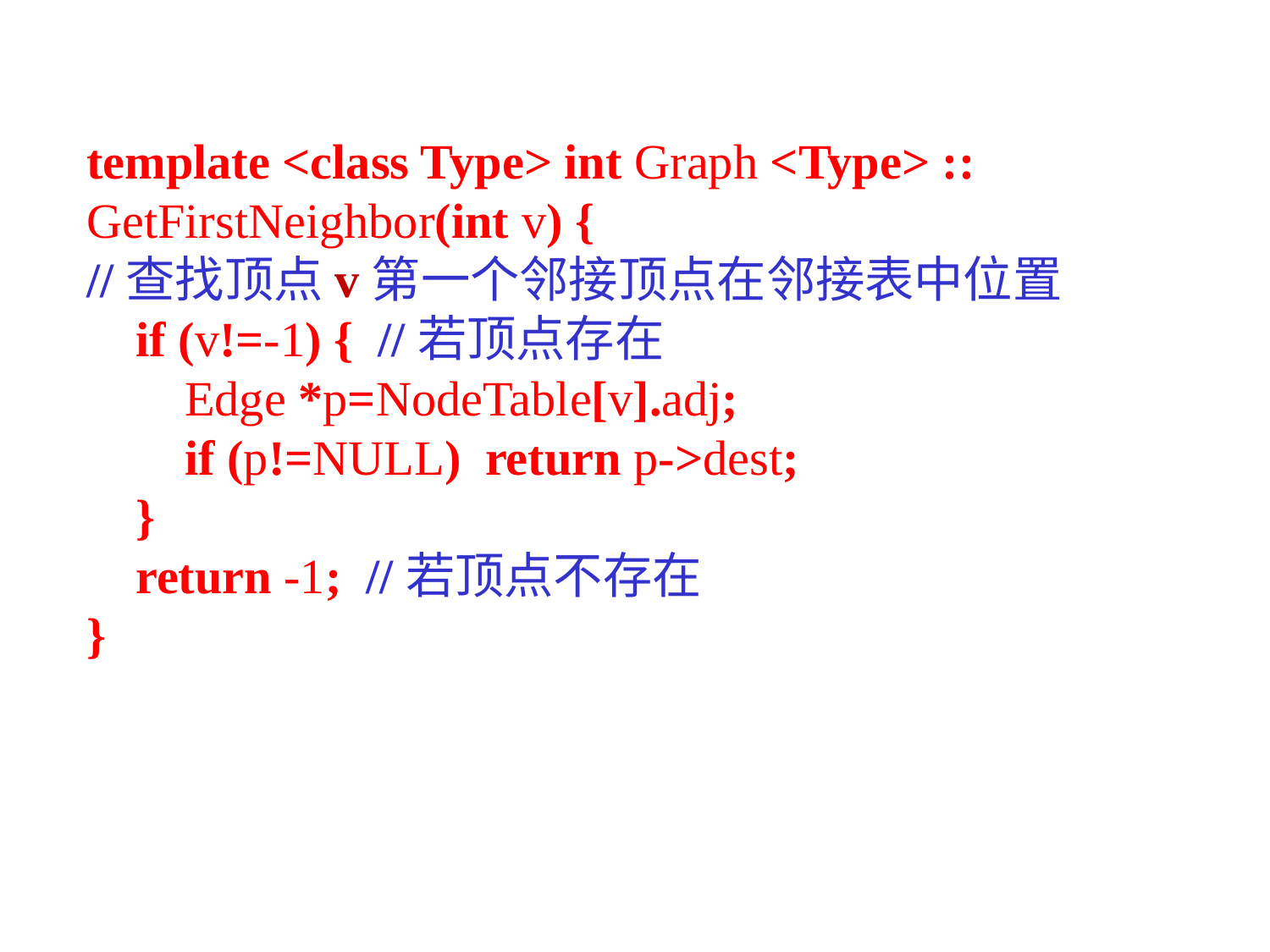

template <class Type> int Graph <Type> ::
GetFirstNeighbor(int v) {
//查找顶点v第一个邻接顶点在邻接表中位置
    if (v!=-1) {  //若顶点存在
        Edge *p=NodeTable[v].adj;
        if (p!=NULL)  return p->dest;
    }
    return -1;  //若顶点不存在
}

56